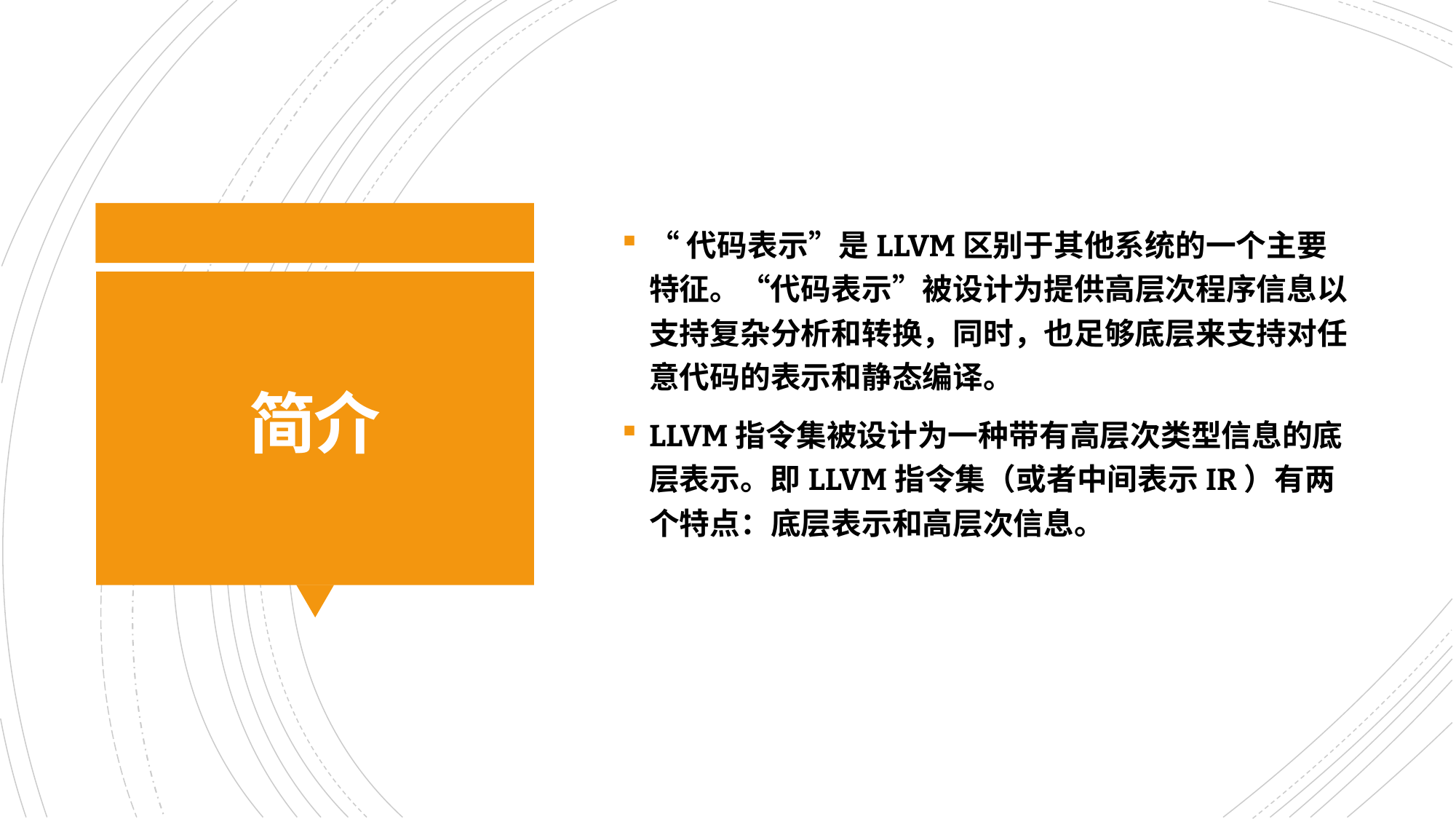

“代码表示”是LLVM区别于其他系统的一个主要特征。“代码表示”被设计为提供高层次程序信息以支持复杂分析和转换，同时，也足够底层来支持对任意代码的表示和静态编译。
LLVM指令集被设计为一种带有高层次类型信息的底层表示。即LLVM指令集（或者中间表示IR）有两个特点：底层表示和高层次信息。

# 简介